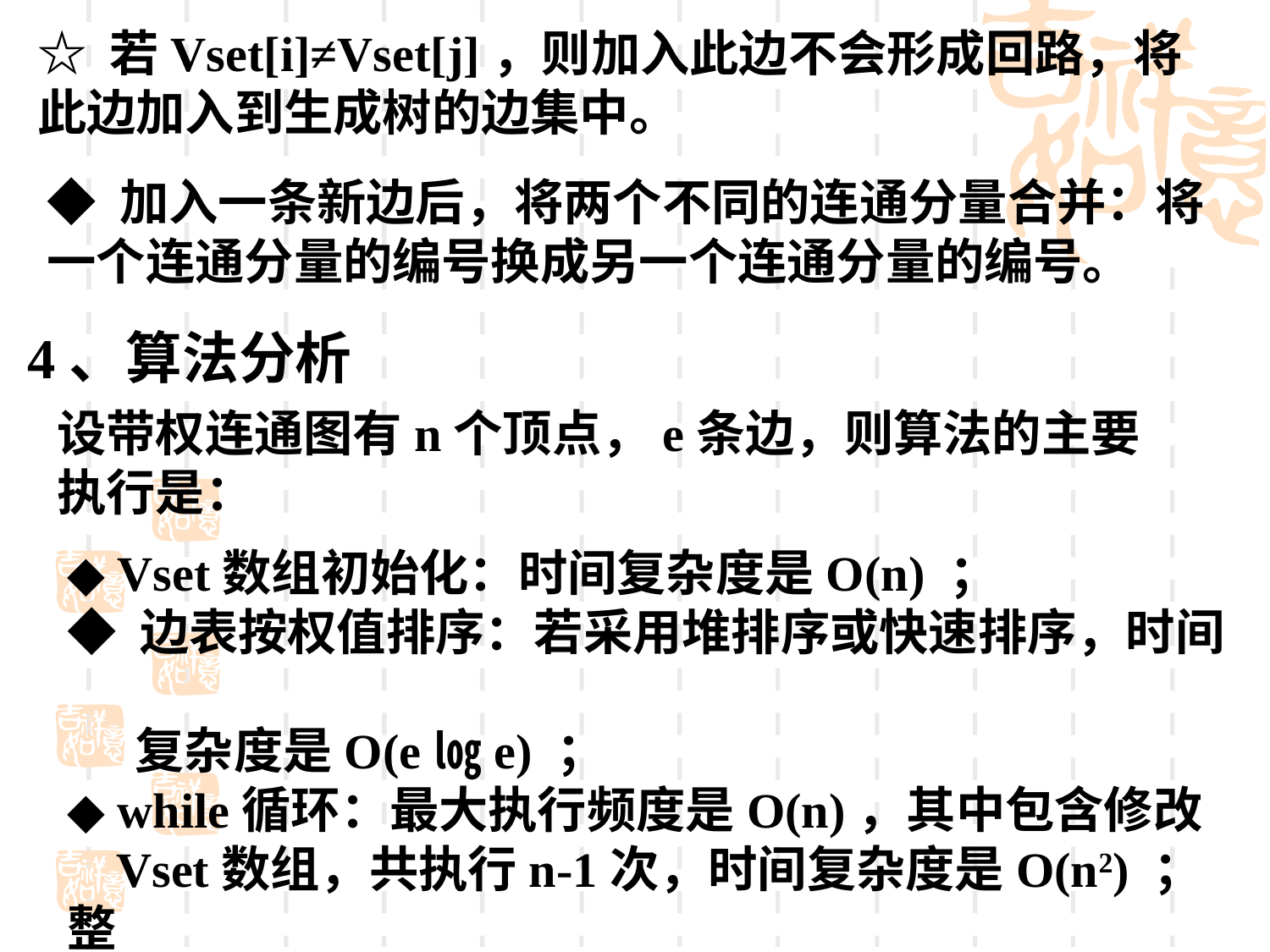

☆ 若Vset[i]≠Vset[j]，则加入此边不会形成回路，将此边加入到生成树的边集中。
◆ 加入一条新边后，将两个不同的连通分量合并：将一个连通分量的编号换成另一个连通分量的编号。
4、算法分析
设带权连通图有n个顶点，e条边，则算法的主要执行是：
◆ Vset数组初始化：时间复杂度是O(n) ；
◆ 边表按权值排序：若采用堆排序或快速排序，时间
     复杂度是O(e㏒e) ；
◆ while循环：最大执行频度是O(n)，其中包含修改
    Vset数组，共执行n-1次，时间复杂度是O(n2) ；整
    个算法的时间复杂度是O(e㏒e+n2) 。